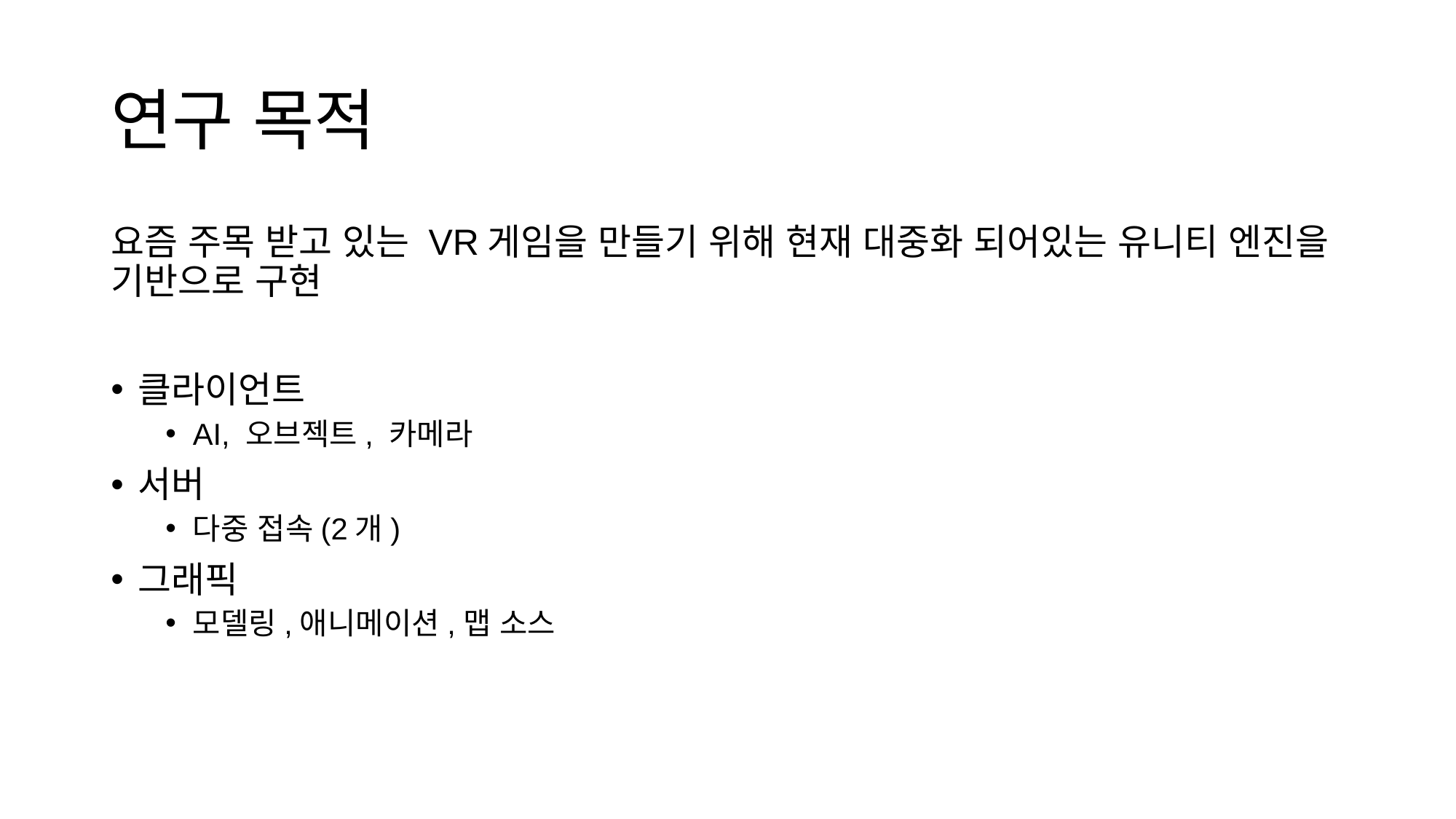

# 연구 목적
요즘 주목 받고 있는 VR게임을 만들기 위해 현재 대중화 되어있는 유니티 엔진을 기반으로 구현

클라이언트
AI, 오브젝트, 카메라
서버
다중 접속(2개)
그래픽
모델링,애니메이션,맵 소스